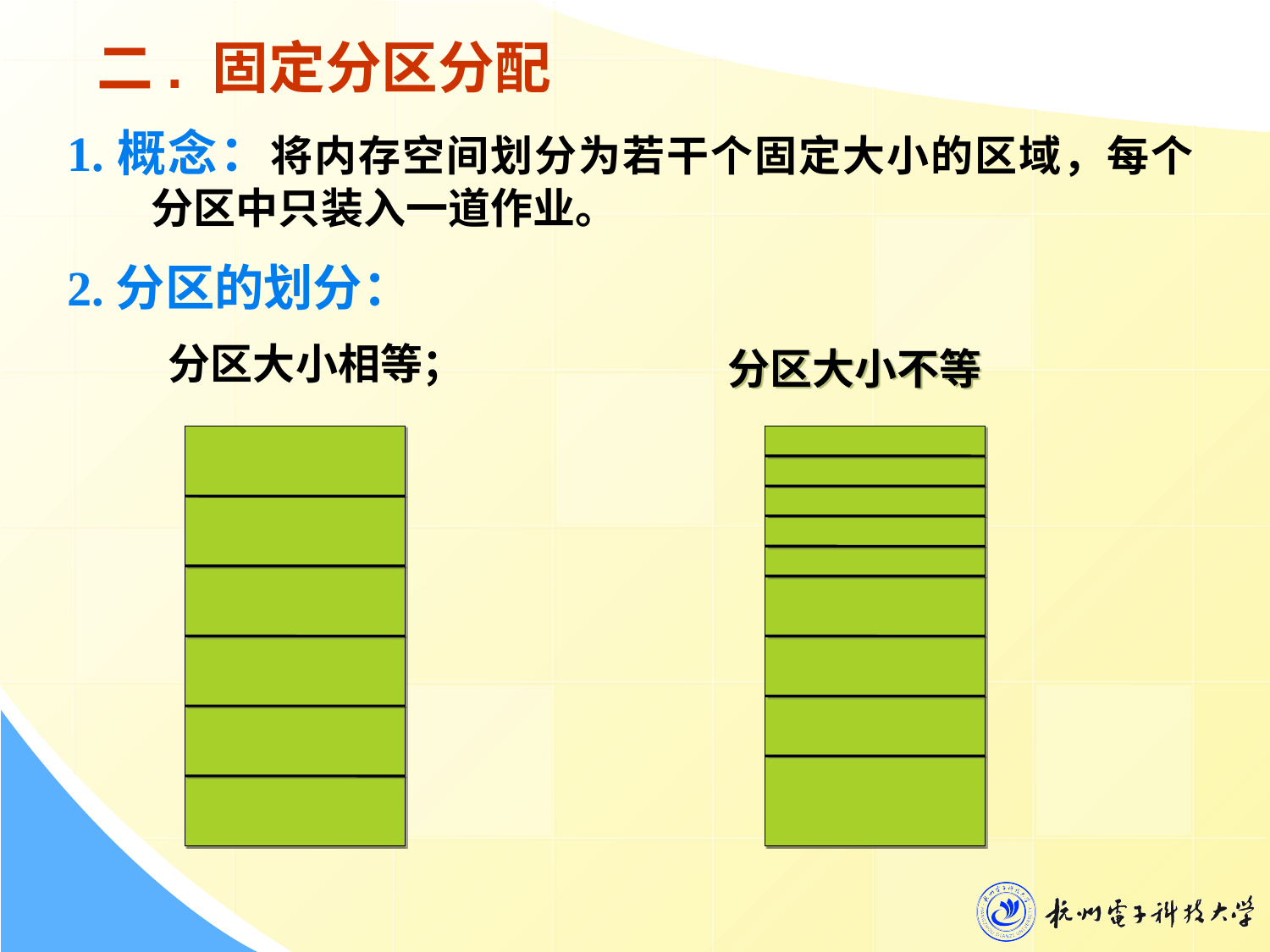

二. 固定分区分配
1.概念：将内存空间划分为若干个固定大小的区域，每个分区中只装入一道作业。
2.分区的划分：
分区大小相等；
分区大小不等